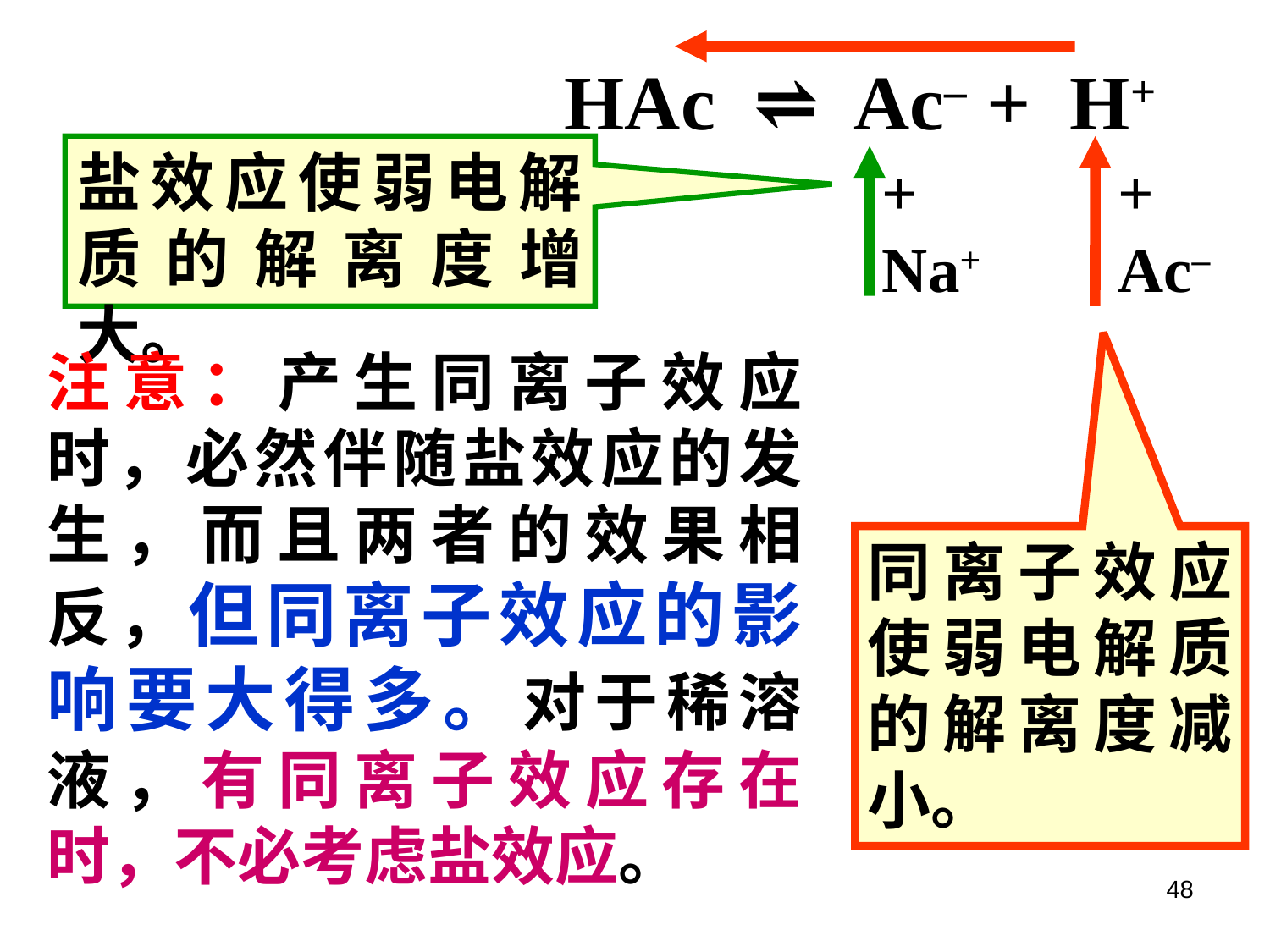

HAc  ⇌  Ac– +  H+

+
Na+

盐效应使弱电解质的解离度增大。

+
Ac–
注意：产生同离子效应时，必然伴随盐效应的发生，而且两者的效果相反，但同离子效应的影响要大得多。对于稀溶液，有同离子效应存在时，不必考虑盐效应。
同离子效应使弱电解质的解离度减小。
48